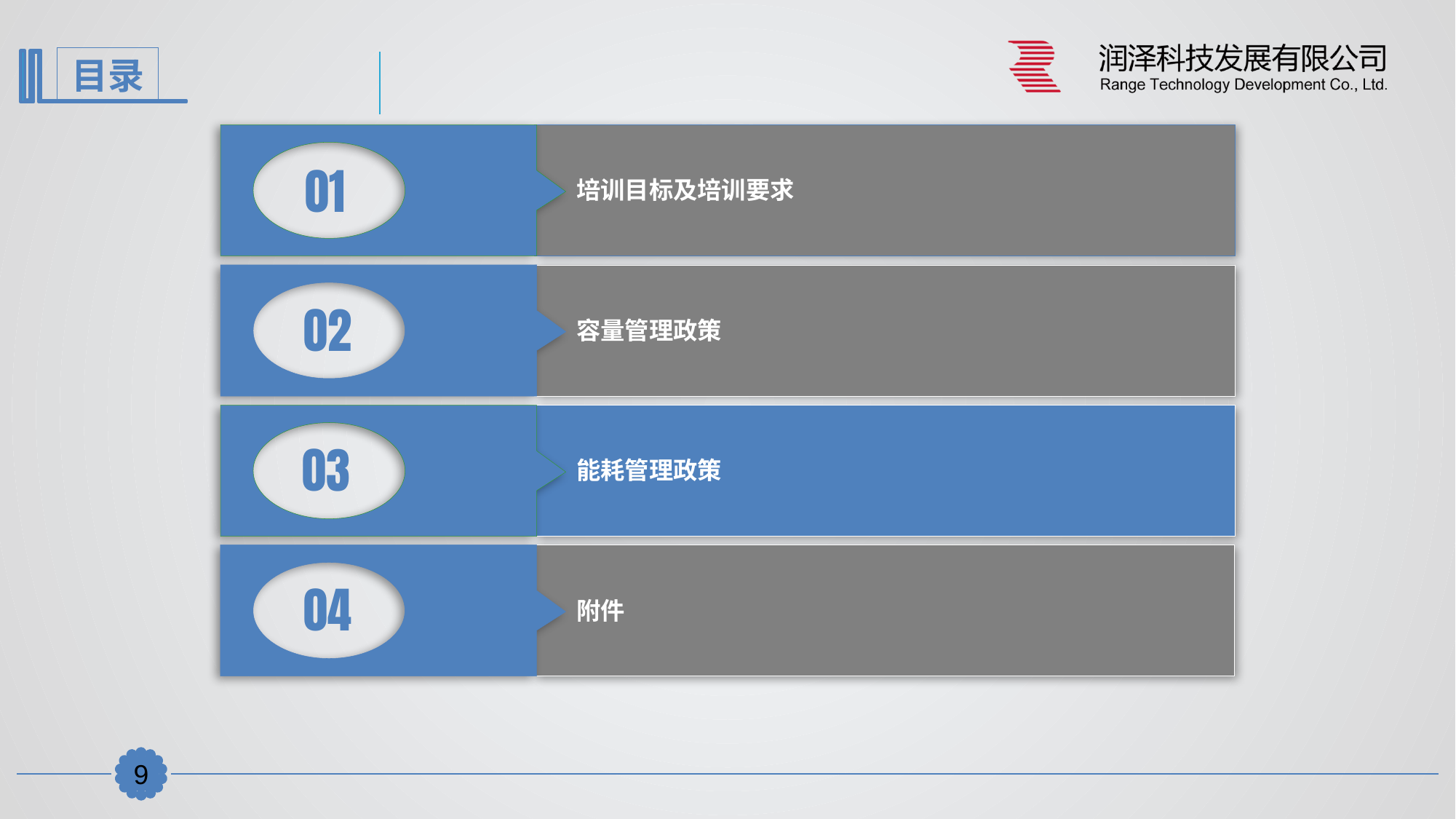

01
培训目标及培训要求

02
容量管理政策

03
能耗管理政策

04
附件
9